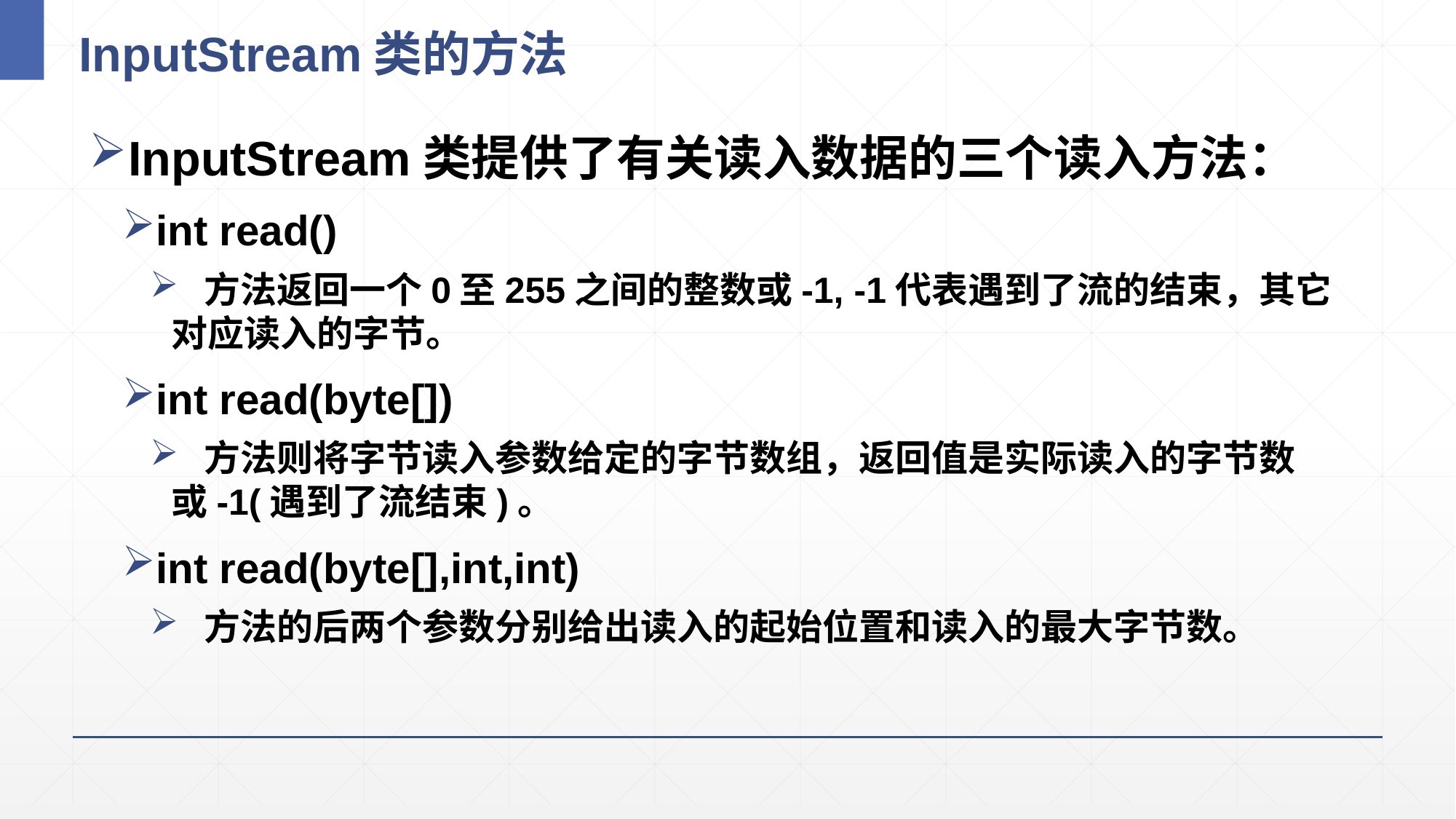

# InputStream类的方法
InputStream类提供了有关读入数据的三个读入方法：
int read()
  方法返回一个0至255之间的整数或-1, -1代表遇到了流的结束，其它对应读入的字节。
int read(byte[])
  方法则将字节读入参数给定的字节数组，返回值是实际读入的字节数或-1(遇到了流结束)。
int read(byte[],int,int)
  方法的后两个参数分别给出读入的起始位置和读入的最大字节数。